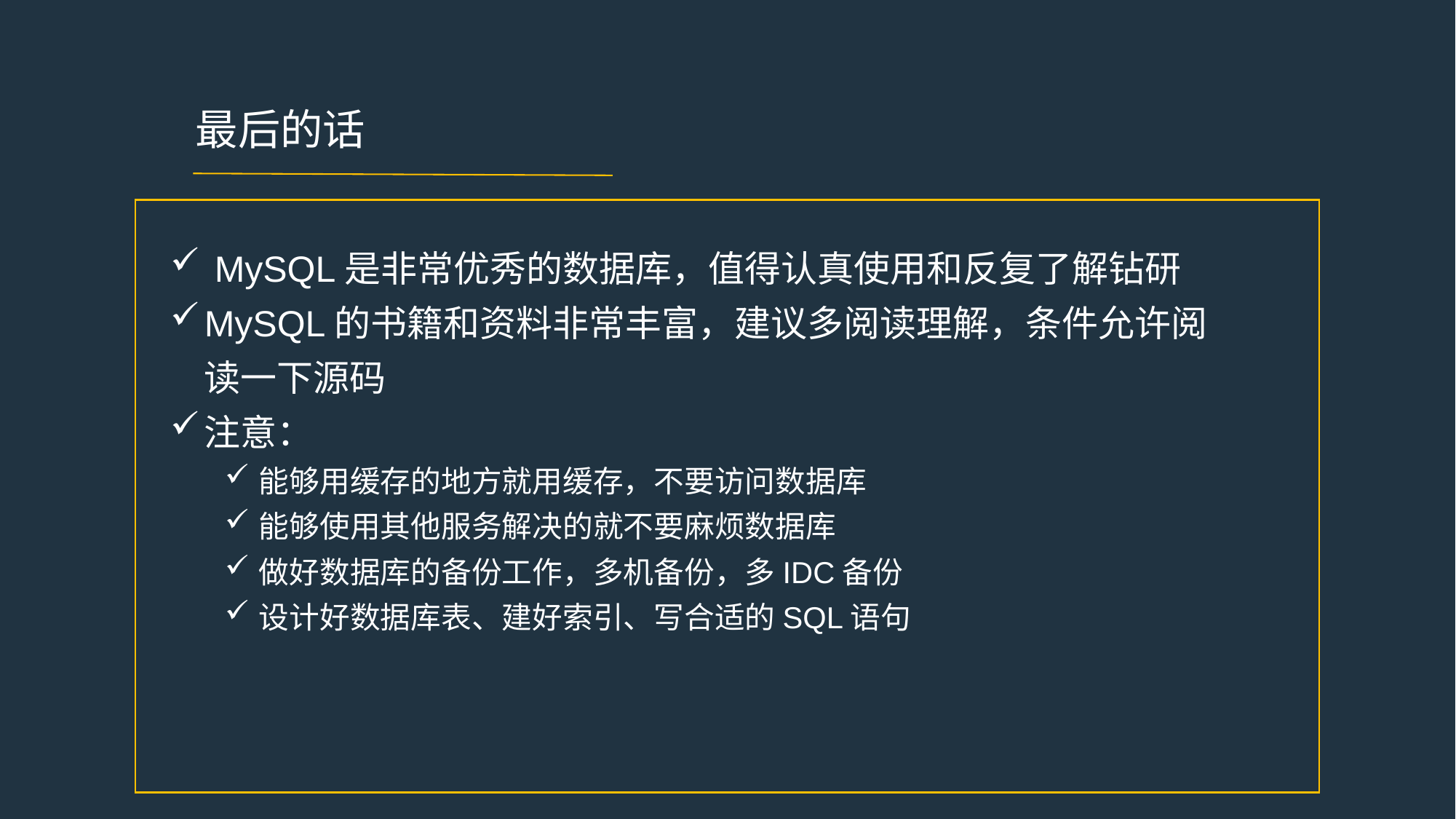

最后的话

 MySQL是非常优秀的数据库，值得认真使用和反复了解钻研
MySQL的书籍和资料非常丰富，建议多阅读理解，条件允许阅读一下源码
注意：
能够用缓存的地方就用缓存，不要访问数据库
能够使用其他服务解决的就不要麻烦数据库
做好数据库的备份工作，多机备份，多IDC备份
设计好数据库表、建好索引、写合适的SQL语句